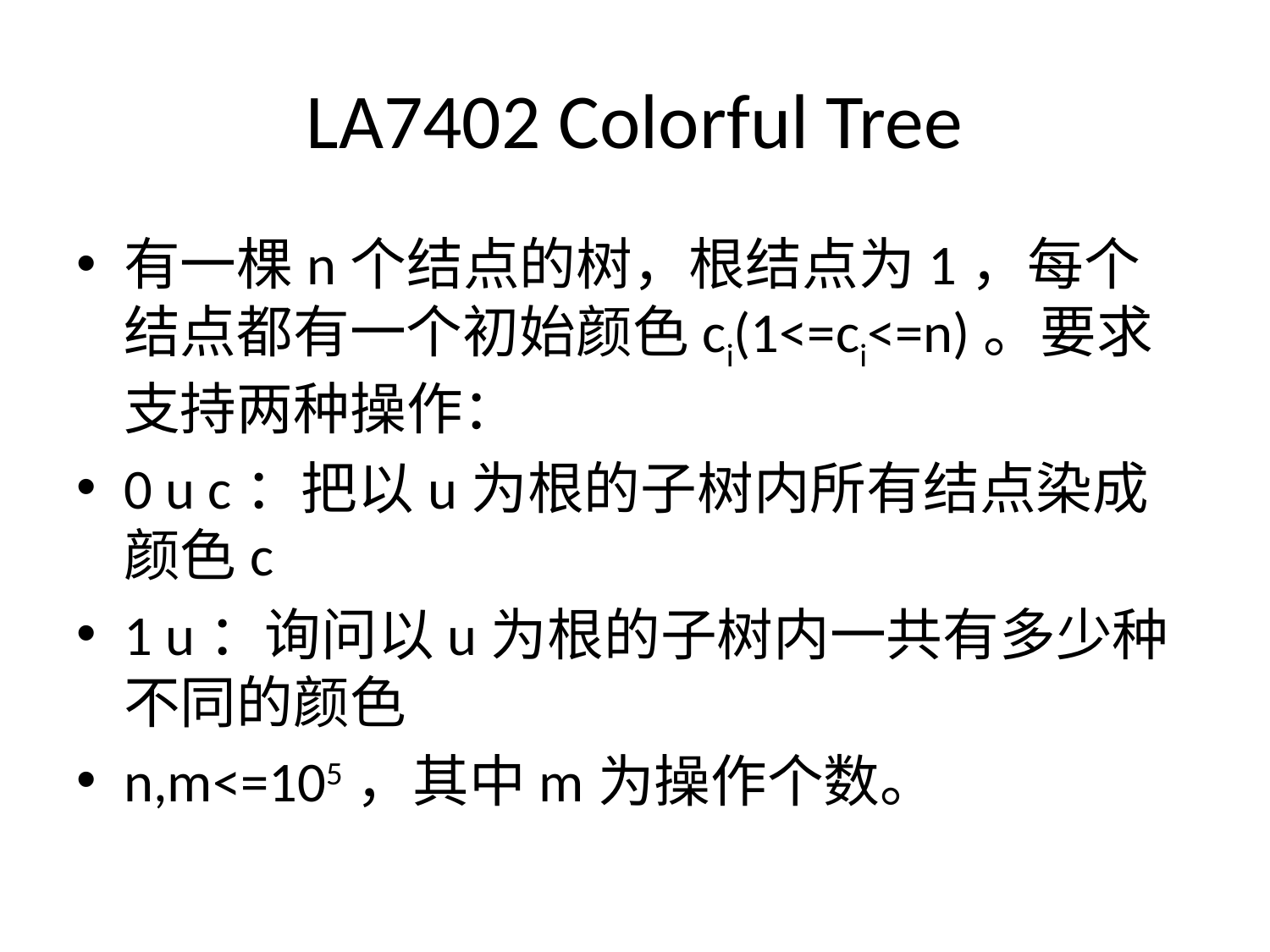

# LA7402 Colorful Tree
有一棵n个结点的树，根结点为1，每个结点都有一个初始颜色ci(1<=ci<=n)。要求支持两种操作：
0 u c：把以u为根的子树内所有结点染成颜色c
1 u：询问以u为根的子树内一共有多少种不同的颜色
n,m<=105，其中m为操作个数。